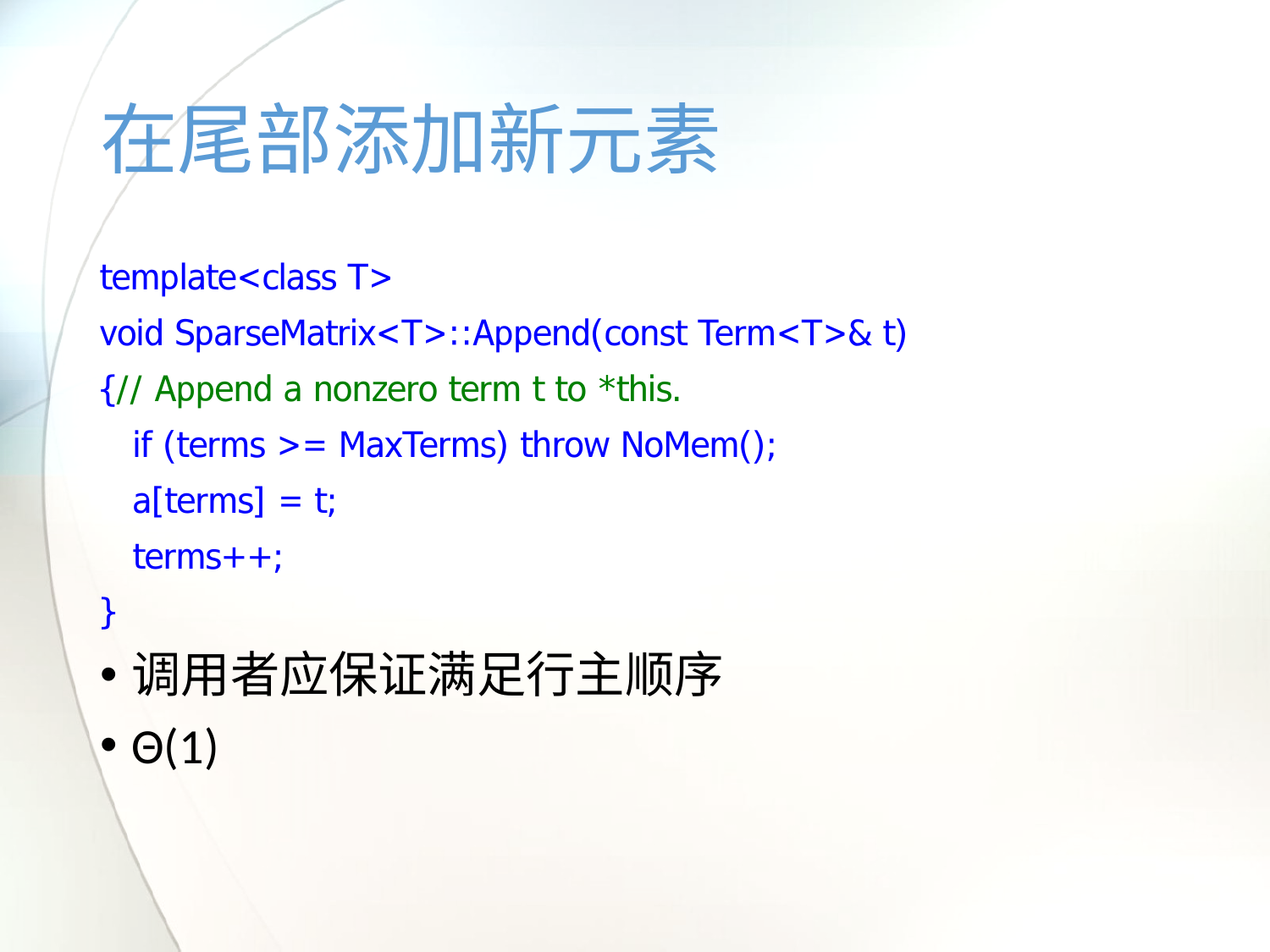

# 在尾部添加新元素
template<class T>
void SparseMatrix<T>::Append(const Term<T>& t)
{// Append a nonzero term t to *this.
   if (terms >= MaxTerms) throw NoMem();
   a[terms] = t;
   terms++;
}
调用者应保证满足行主顺序
Θ(1)